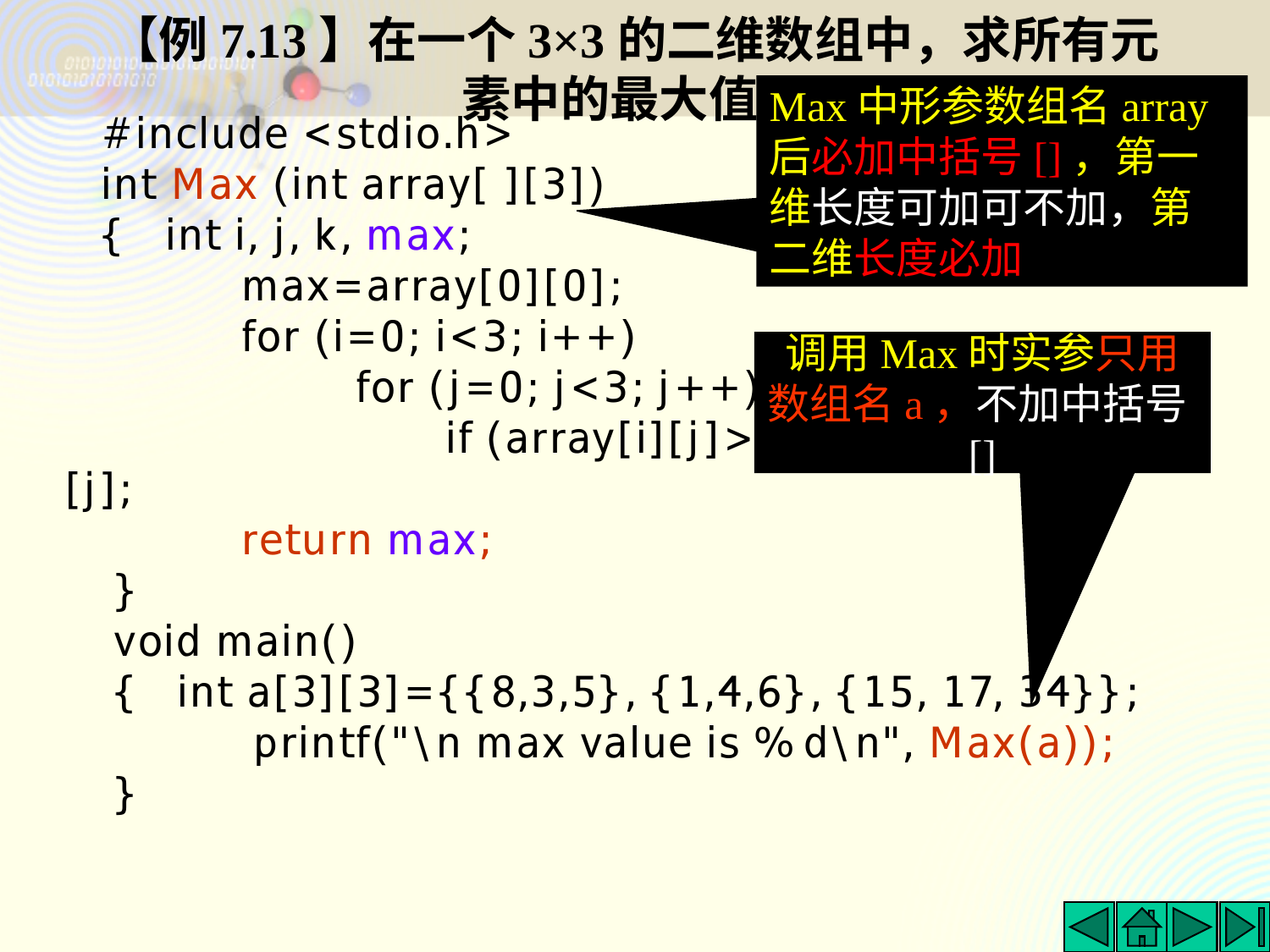

# 【例7.13】在一个3×3的二维数组中，求所有元素中的最大值。
Max中形参数组名array后必加中括号[]，第一维长度可加可不加，第二维长度必加
#include <stdio.h>
int Max (int array[ ][3])
{   int i, j, k, max;
	    max=array[0][0];
	    for (i=0; i<3; i++)
		   for (j=0; j<3; j++)
			if (array[i][j]>max) max=array[i][j];
	    return max;
 }
 void main()
 {   int a[3][3]={{8,3,5}, {1,4,6}, {15, 17, 34}};
	     printf("\n max value is %d\n", Max(a));
 }
运行结果为：
max value is 34
调用Max时实参只用数组名a，不加中括号[]